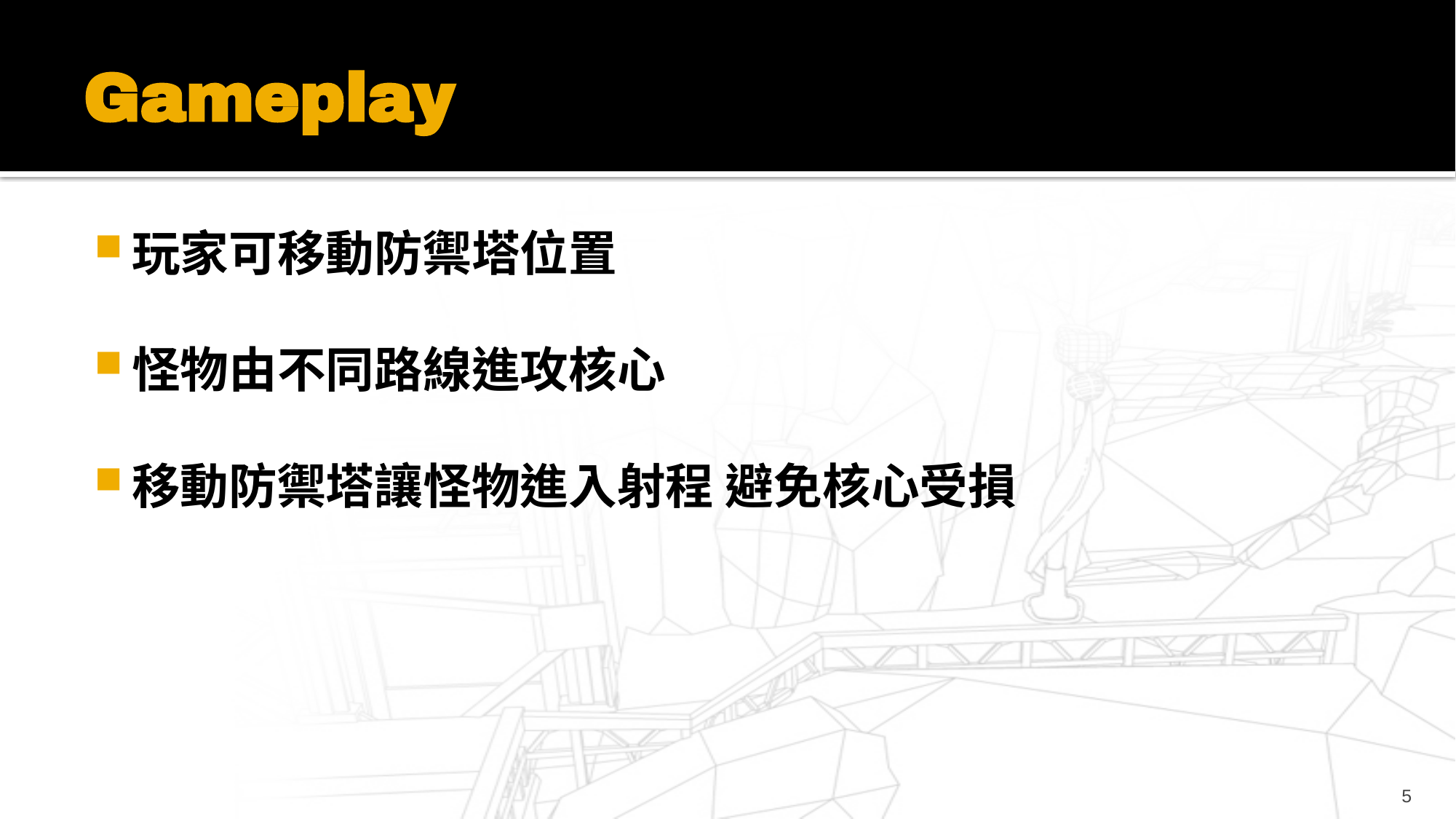

# Gameplay
玩家可移動防禦塔位置

怪物由不同路線進攻核心

移動防禦塔讓怪物進入射程 避免核心受損

5